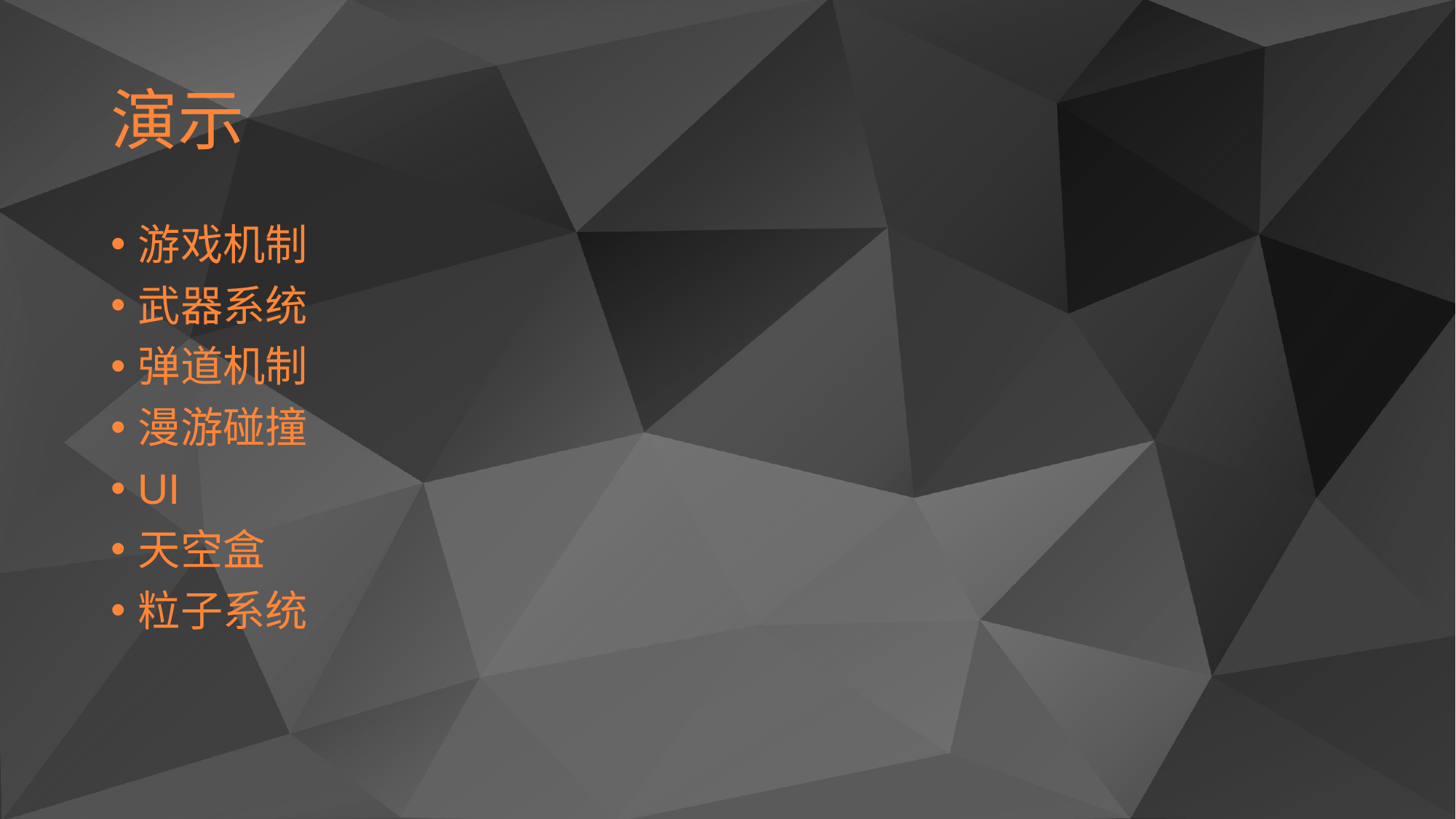

# 演示
游戏机制
武器系统
弹道机制
漫游碰撞
UI
天空盒
粒子系统